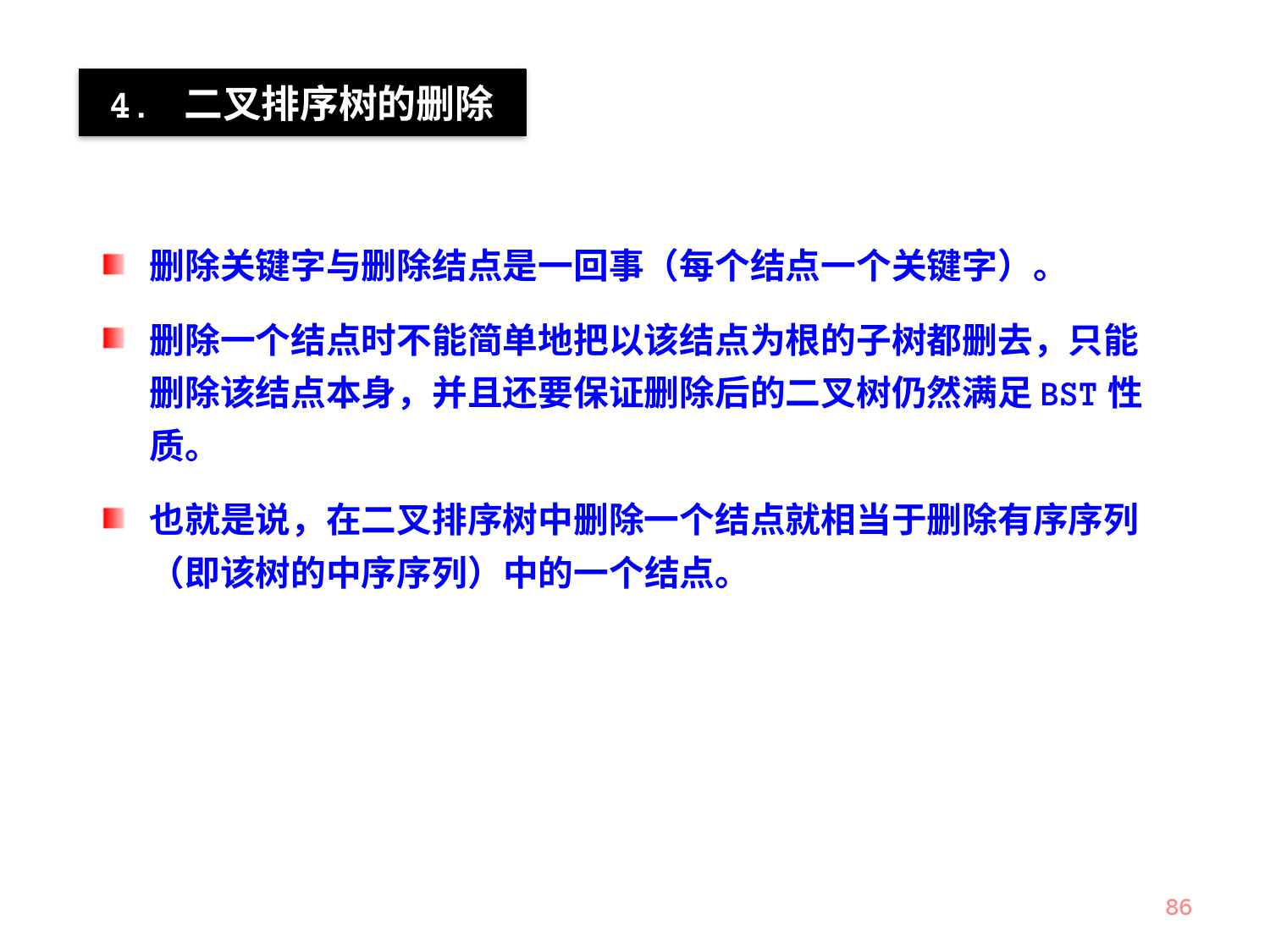

4. 二叉排序树的删除
删除关键字与删除结点是一回事（每个结点一个关键字）。
删除一个结点时不能简单地把以该结点为根的子树都删去，只能删除该结点本身，并且还要保证删除后的二叉树仍然满足BST性质。
也就是说，在二叉排序树中删除一个结点就相当于删除有序序列（即该树的中序序列）中的一个结点。
86